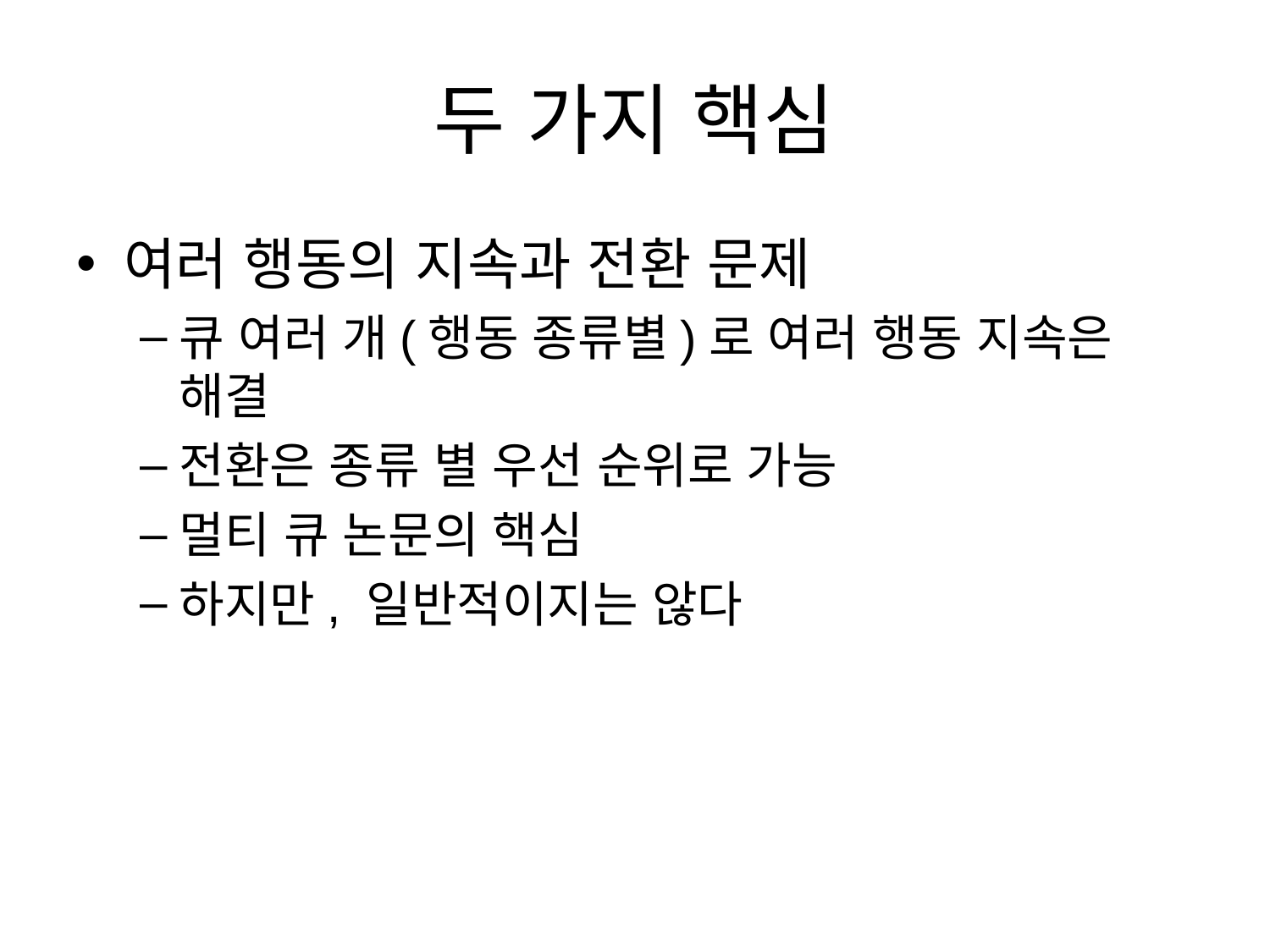

# 두 가지 핵심
여러 행동의 지속과 전환 문제
큐 여러 개(행동 종류별)로 여러 행동 지속은 해결
전환은 종류 별 우선 순위로 가능
멀티 큐 논문의 핵심
하지만, 일반적이지는 않다